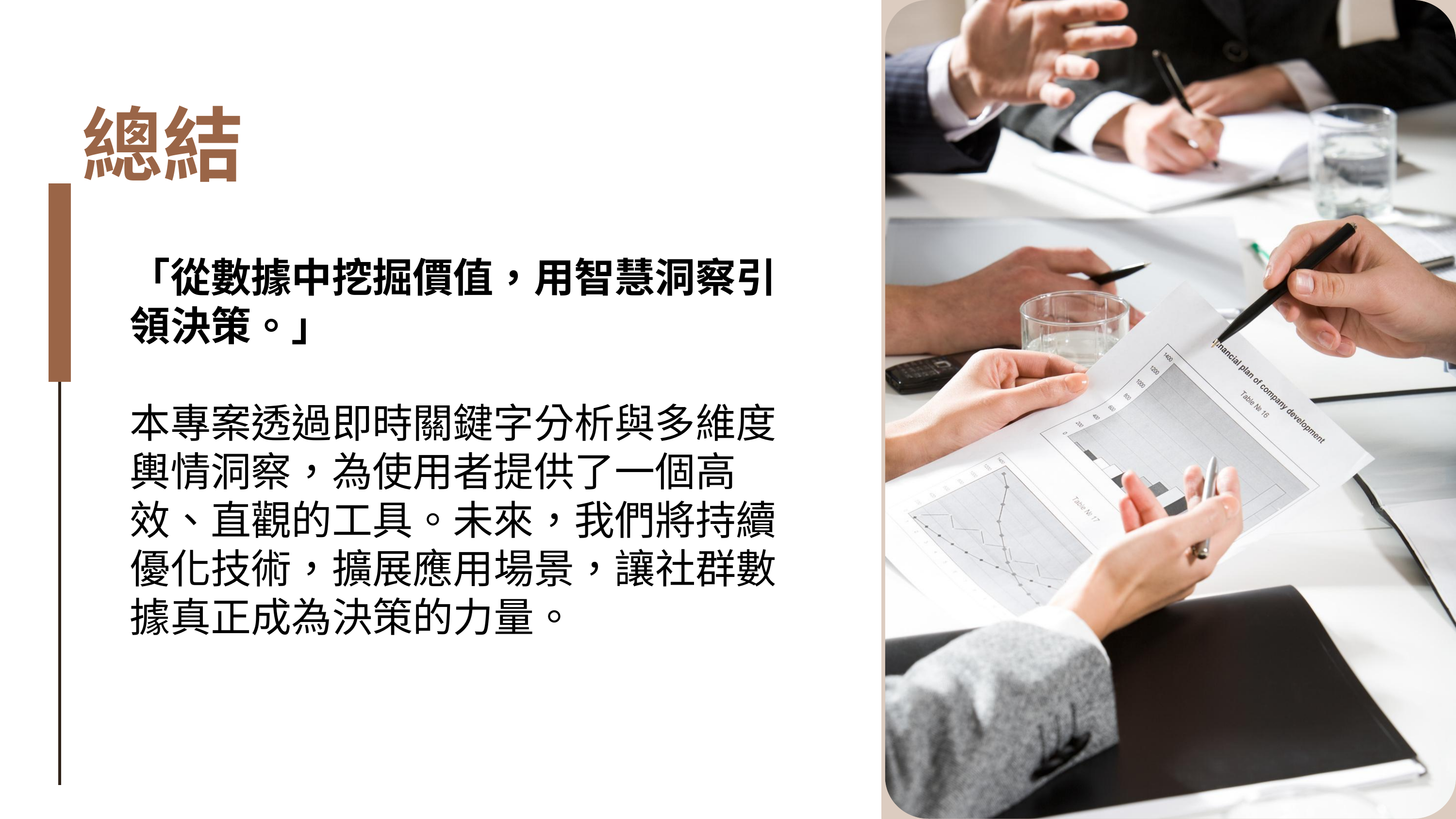

總結
「從數據中挖掘價值，用智慧洞察引領決策。」

本專案透過即時關鍵字分析與多維度輿情洞察，為使用者提供了一個高效、直觀的工具。未來，我們將持續優化技術，擴展應用場景，讓社群數據真正成為決策的力量。